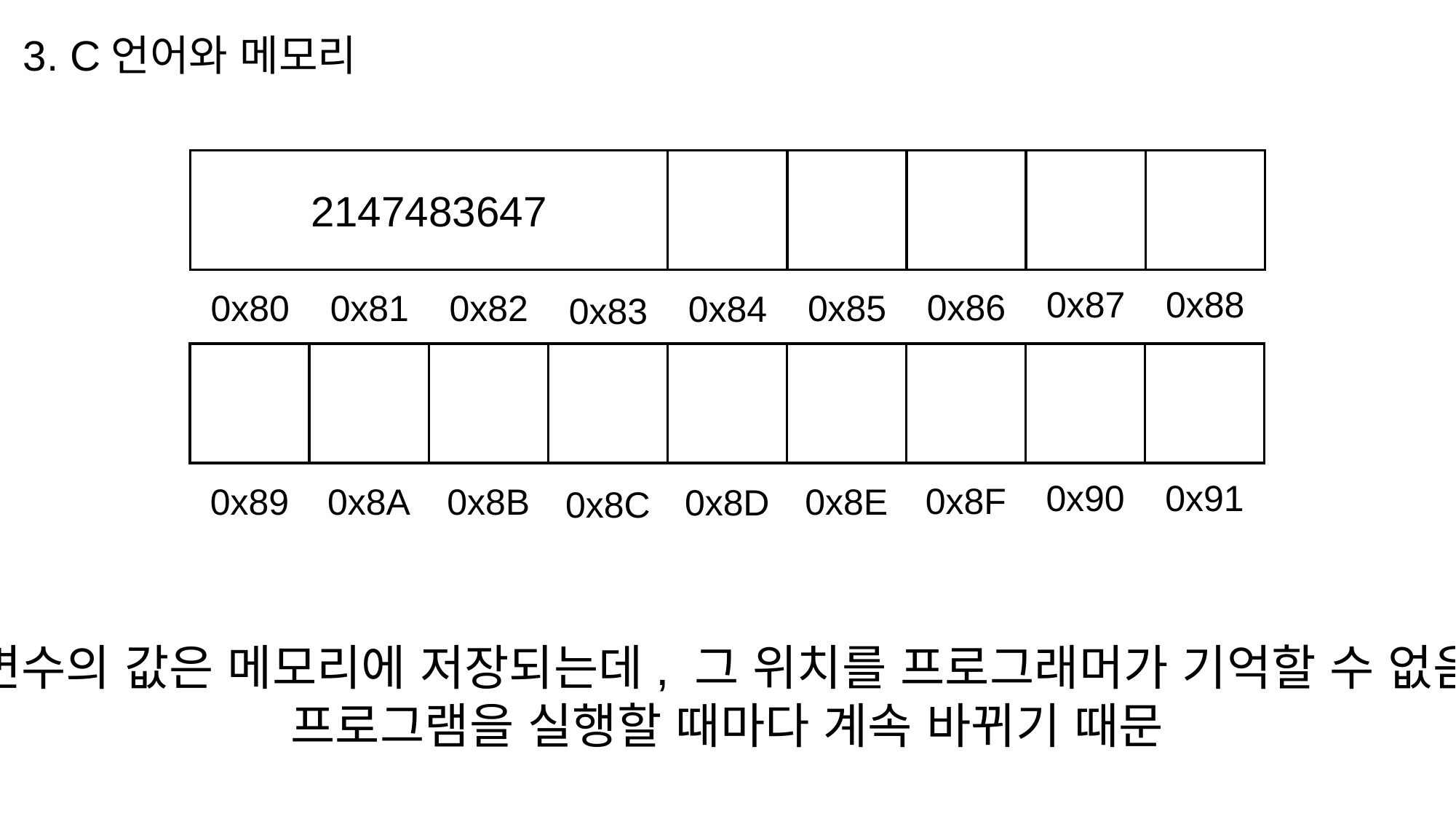

3. C언어와 메모리
2147483647

0x87
0x88
0x86
0x80
0x82
0x85
0x81
0x84
0x83

0x90
0x91
0x8F
0x89
0x8B
0x8E
0x8A
0x8D
0x8C
변수의 값은 메모리에 저장되는데, 그 위치를 프로그래머가 기억할 수 없음
프로그램을 실행할 때마다 계속 바뀌기 때문